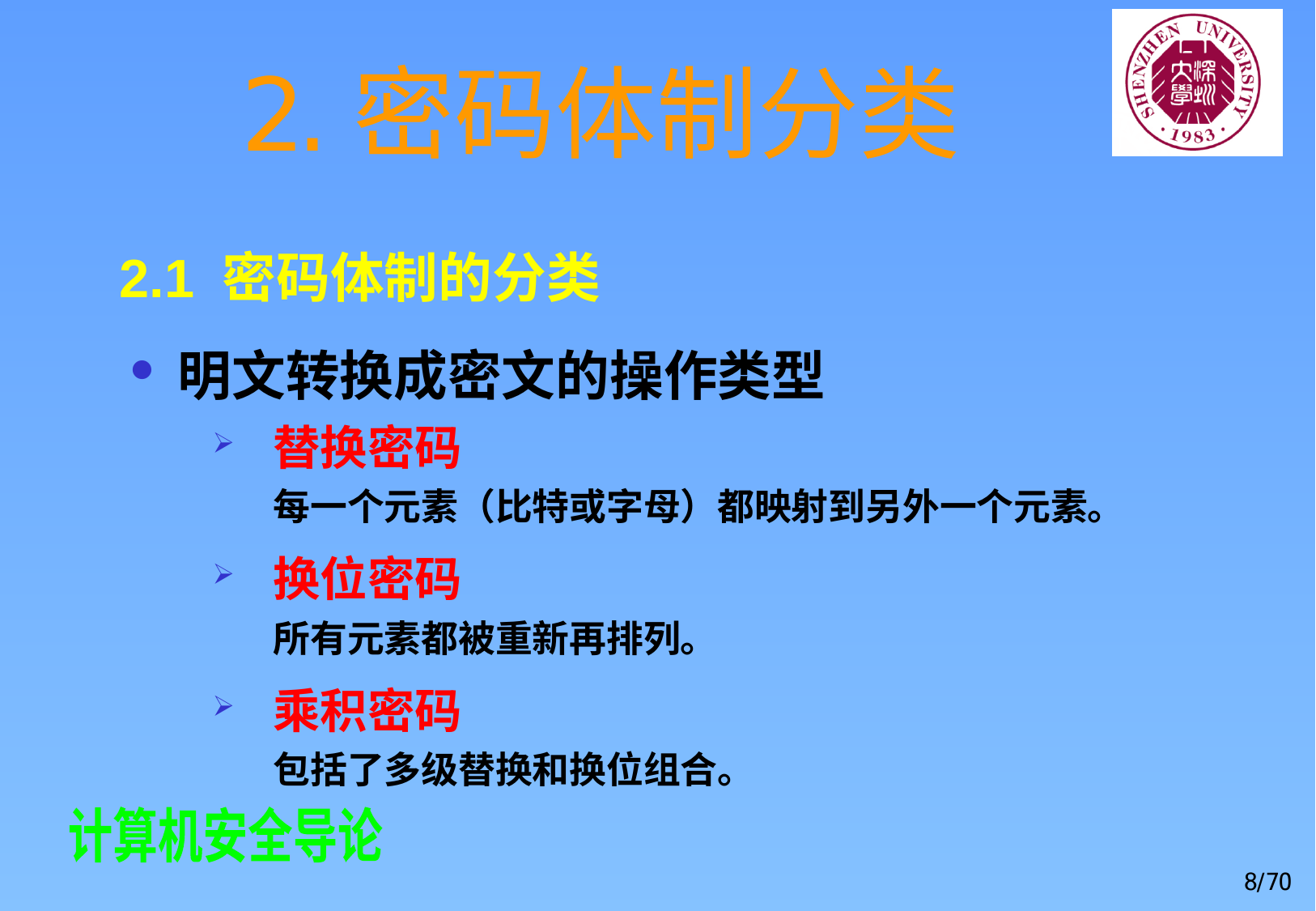

# 2.密码体制分类
2.1 密码体制的分类
明文转换成密文的操作类型
替换密码
每一个元素（比特或字母）都映射到另外一个元素。
换位密码
所有元素都被重新再排列。
乘积密码
包括了多级替换和换位组合。
8/70